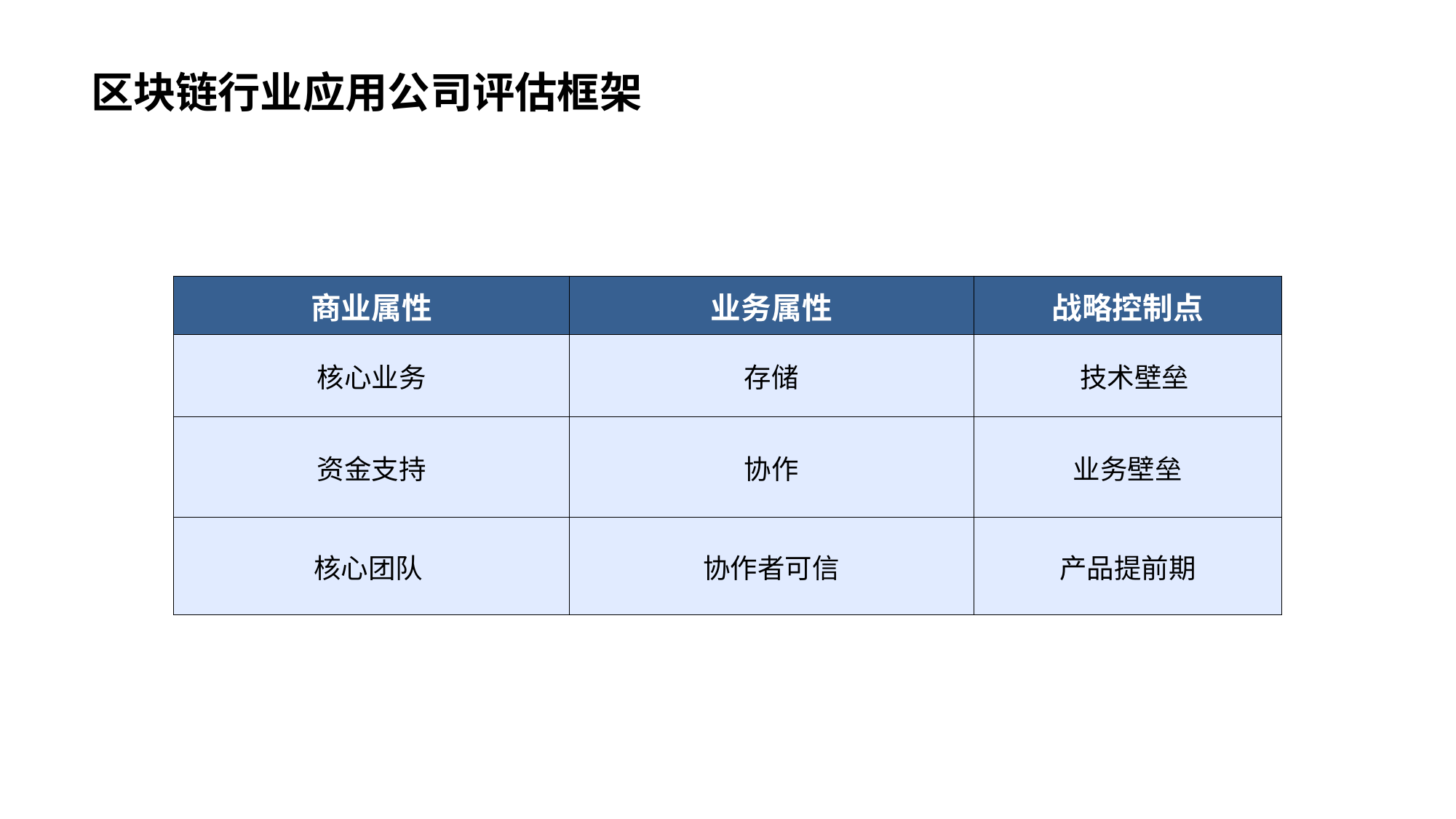

# 区块链行业应用公司评估框架
| 商业属性 | 业务属性 | 战略控制点 |
| --- | --- | --- |
| 核心业务 | 存储 | 技术壁垒 |
| 资金支持 | 协作 | 业务壁垒 |
| 核心团队 | 协作者可信 | 产品提前期 |